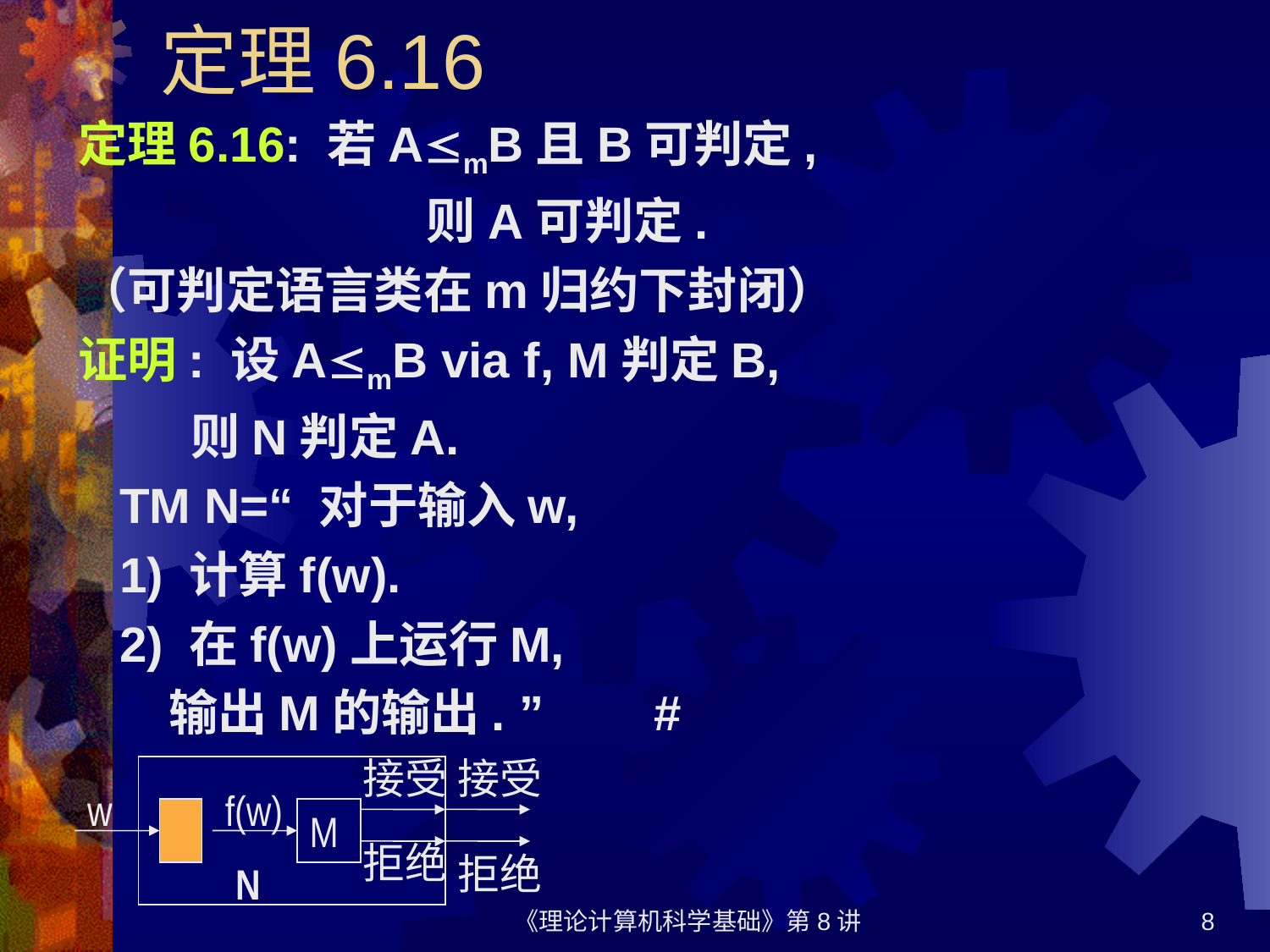

# 定理6.16
定理6.16: 若A≤mB且B可判定,
                              则A可判定.
（可判定语言类在m归约下封闭）
证明: 设A≤mB via f, M判定B,
         则N判定A.
   TM N=“ 对于输入w,
   1) 计算f(w).
   2) 在f(w)上运行M,
       输出M的输出. ”        #
接受
接受

w
f(w)

M

拒绝

拒绝
N
《理论计算机科学基础》第8讲
8